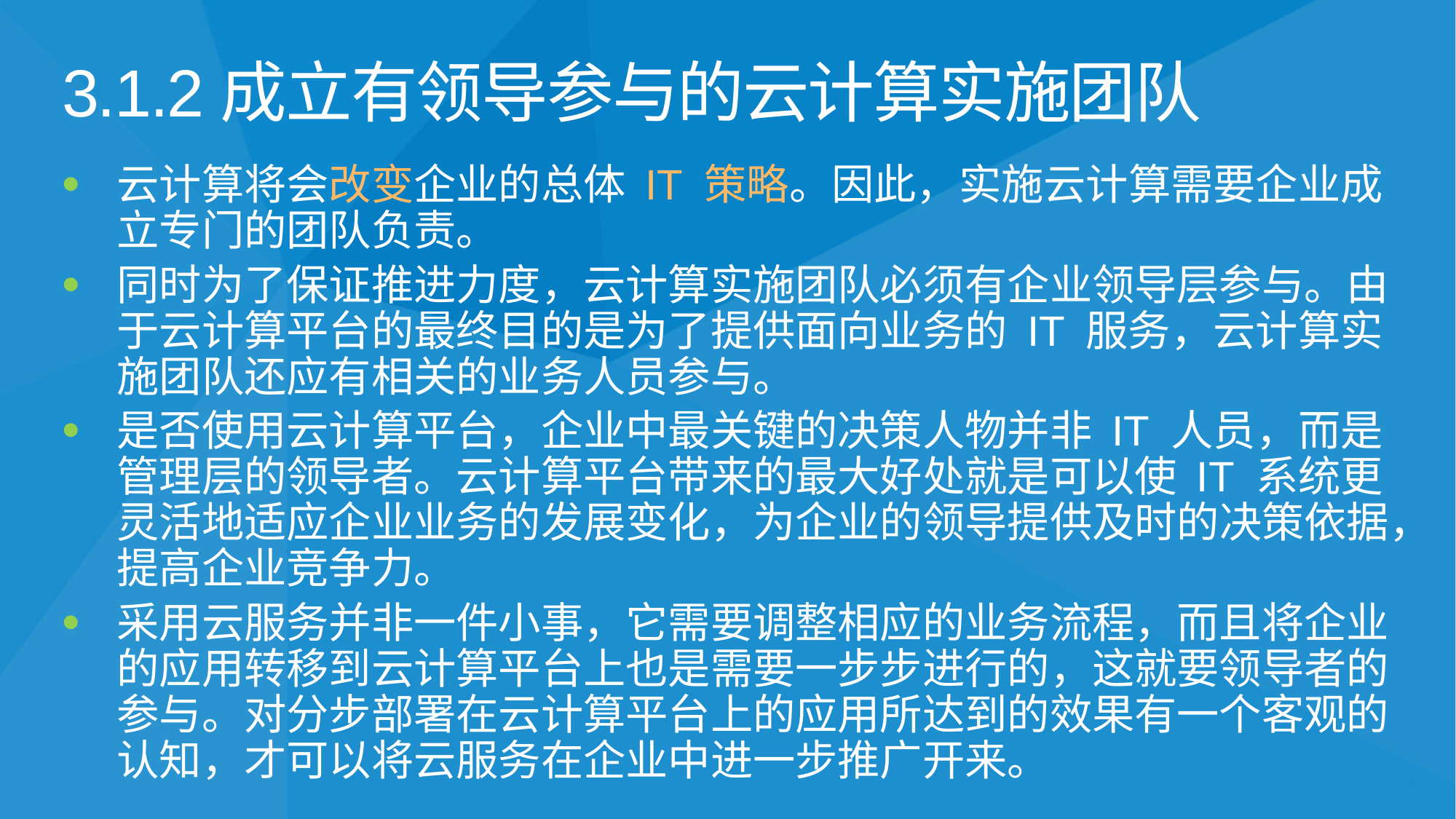

# 3.1.2成立有领导参与的云计算实施团队
云计算将会改变企业的总体 IT 策略。因此，实施云计算需要企业成立专门的团队负责。
同时为了保证推进力度，云计算实施团队必须有企业领导层参与。由于云计算平台的最终目的是为了提供面向业务的 IT 服务，云计算实施团队还应有相关的业务人员参与。
是否使用云计算平台，企业中最关键的决策人物并非 IT 人员，而是管理层的领导者。云计算平台带来的最大好处就是可以使 IT 系统更灵活地适应企业业务的发展变化，为企业的领导提供及时的决策依据，提高企业竞争力。
采用云服务并非一件小事，它需要调整相应的业务流程，而且将企业的应用转移到云计算平台上也是需要一步步进行的，这就要领导者的参与。对分步部署在云计算平台上的应用所达到的效果有一个客观的认知，才可以将云服务在企业中进一步推广开来。